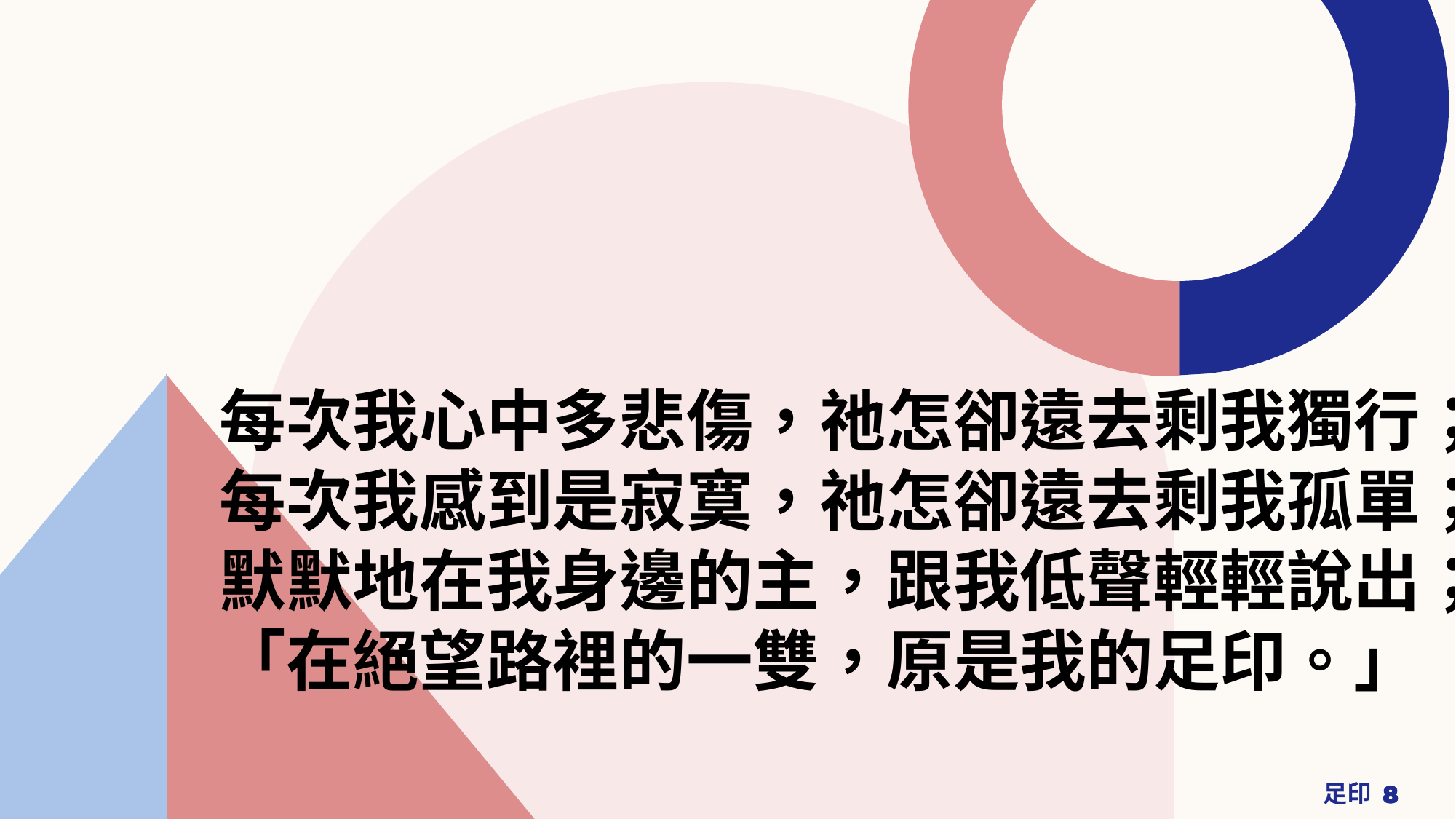

每次我心中多悲傷，祂怎卻遠去剩我獨行；
每次我感到是寂寞，祂怎卻遠去剩我孤單；
默默地在我身邊的主，跟我低聲輕輕說出；
「在絕望路裡的一雙，原是我的足印。」
# 足印 8